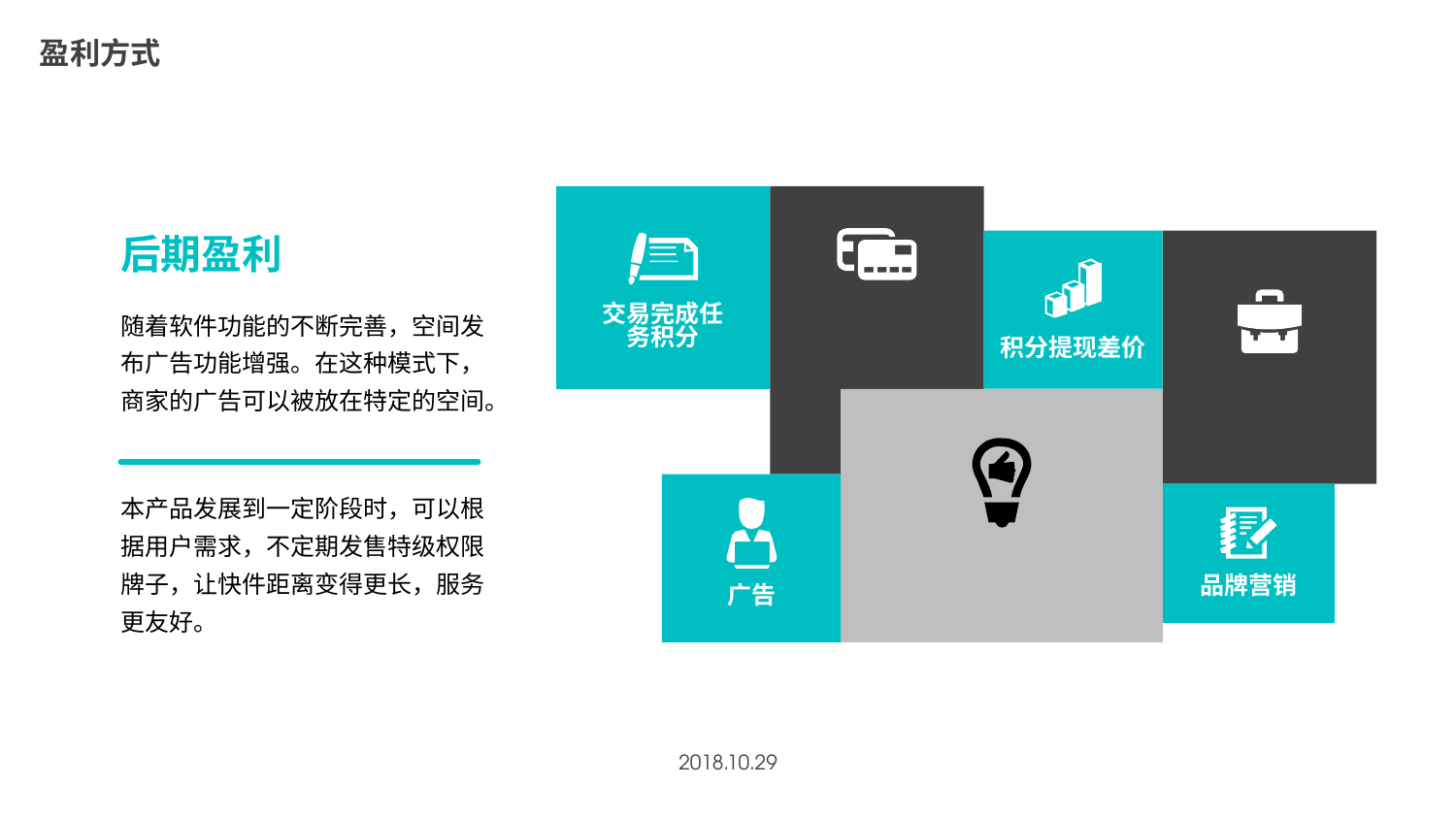

盈利方式

交易完成任务积分
积分提现差价

品牌营销
广告
后期盈利
随着软件功能的不断完善，空间发布广告功能增强。在这种模式下，商家的广告可以被放在特定的空间。

本产品发展到一定阶段时，可以根据用户需求，不定期发售特级权限牌子，让快件距离变得更长，服务更友好。
2018.10.29